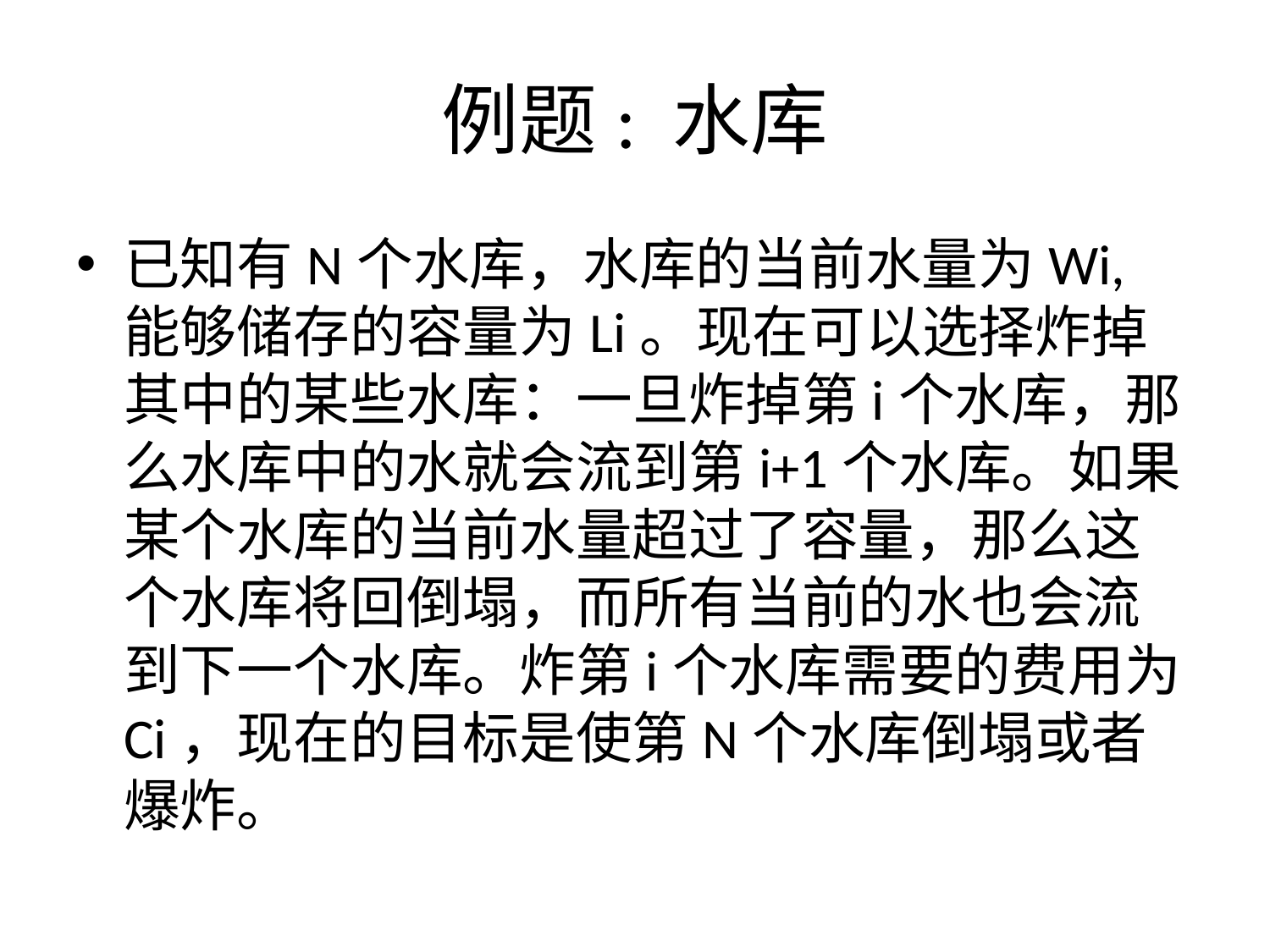

# 例题: 水库
已知有N个水库，水库的当前水量为Wi,能够储存的容量为Li。现在可以选择炸掉其中的某些水库：一旦炸掉第i个水库，那么水库中的水就会流到第i+1个水库。如果某个水库的当前水量超过了容量，那么这个水库将回倒塌，而所有当前的水也会流到下一个水库。炸第i个水库需要的费用为Ci，现在的目标是使第N个水库倒塌或者爆炸。